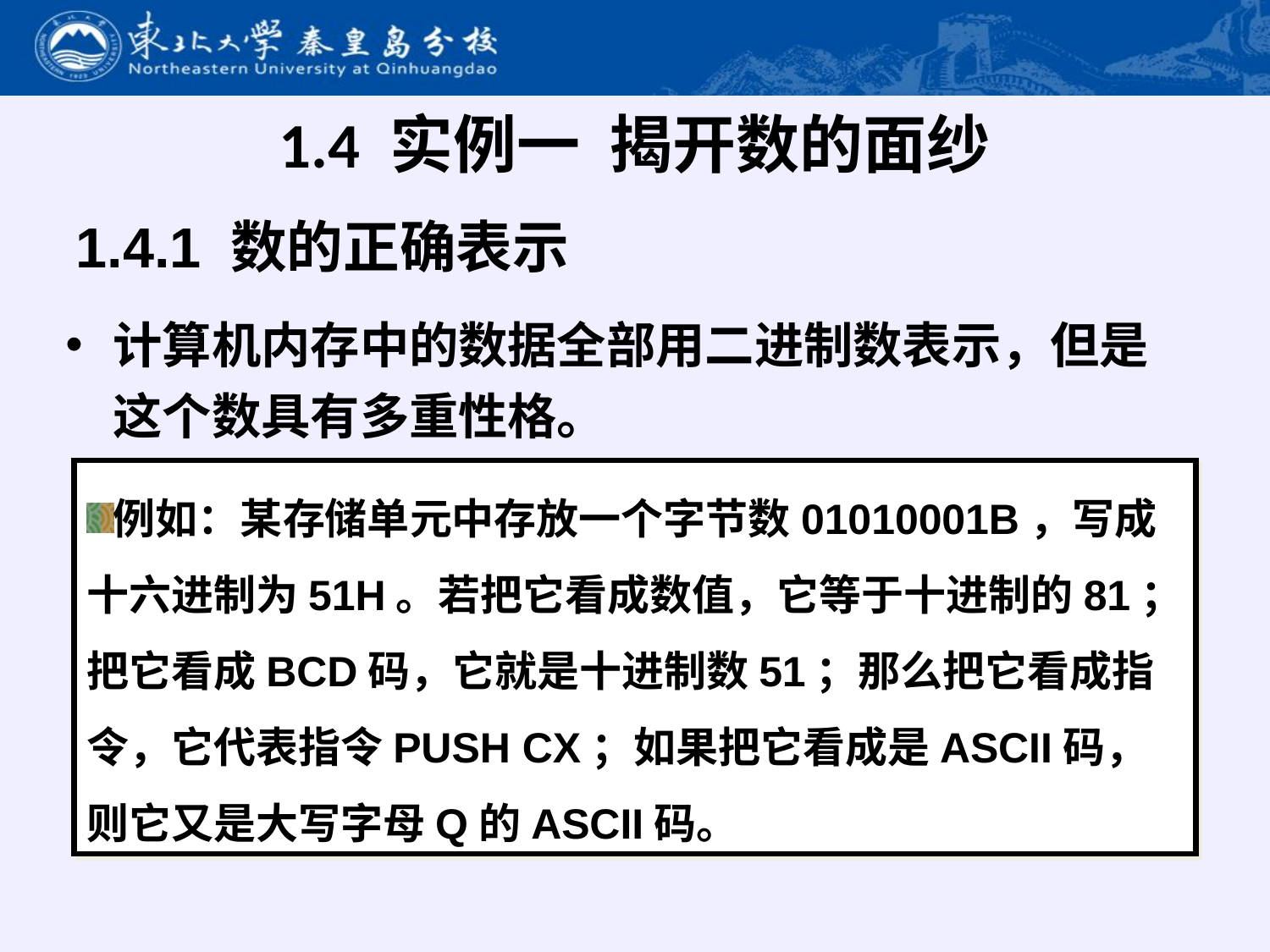

# 1.4 实例一  揭开数的面纱
1.4.1 数的正确表示
计算机内存中的数据全部用二进制数表示，但是这个数具有多重性格。
例如：某存储单元中存放一个字节数01010001B，写成十六进制为51H。若把它看成数值，它等于十进制的81；把它看成BCD码，它就是十进制数51；那么把它看成指令，它代表指令PUSH CX；如果把它看成是ASCII码，则它又是大写字母Q的ASCII码。